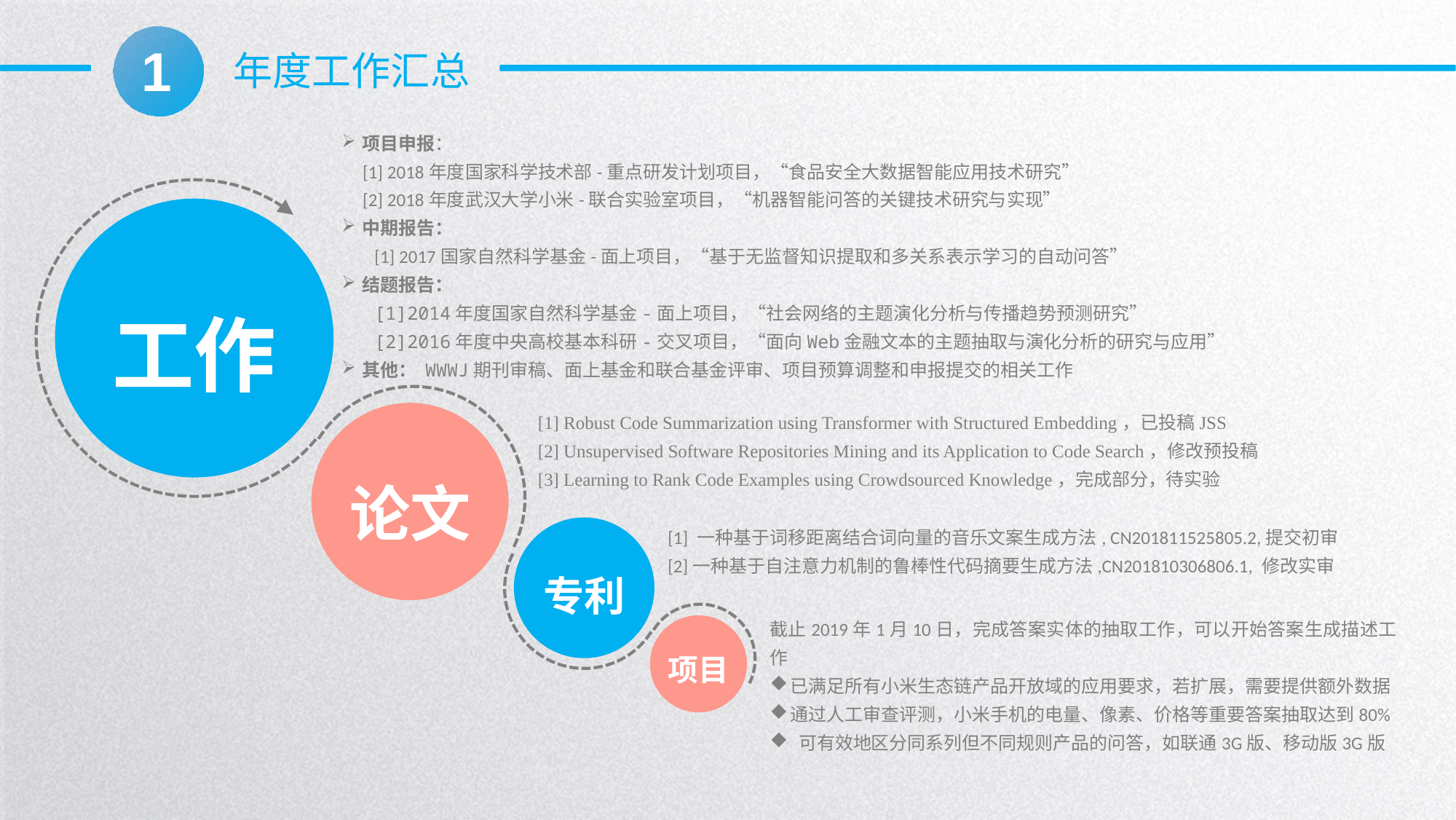

1
年度工作汇总

项目申报：
     [1] 2018年度国家科学技术部-重点研发计划项目，“食品安全大数据智能应用技术研究”
     [2] 2018年度武汉大学小米-联合实验室项目，“机器智能问答的关键技术研究与实现”
中期报告：
   [1] 2017国家自然科学基金-面上项目，“基于无监督知识提取和多关系表示学习的自动问答”
结题报告：
   [1]2014年度国家自然科学基金-面上项目，“社会网络的主题演化分析与传播趋势预测研究”
   [2]2016年度中央高校基本科研-交叉项目，“面向Web金融文本的主题抽取与演化分析的研究与应用”
其他： WWWJ期刊审稿、面上基金和联合基金评审、项目预算调整和申报提交的相关工作

工作
[1] Robust Code Summarization using Transformer with Structured Embedding，已投稿JSS
[2] Unsupervised Software Repositories Mining and its Application to Code Search，修改预投稿
[3] Learning to Rank Code Examples using Crowdsourced Knowledge，完成部分，待实验
论文
[1] 一种基于词移距离结合词向量的音乐文案生成方法, CN201811525805.2,提交初审
[2]一种基于自注意力机制的鲁棒性代码摘要生成方法,CN201810306806.1, 修改实审
专利
截止2019年1月10日，完成答案实体的抽取工作，可以开始答案生成描述工作
已满足所有小米生态链产品开放域的应用要求，若扩展，需要提供额外数据
通过人工审查评测，小米手机的电量、像素、价格等重要答案抽取达到80%
 可有效地区分同系列但不同规则产品的问答，如联通3G版、移动版3G版
项目